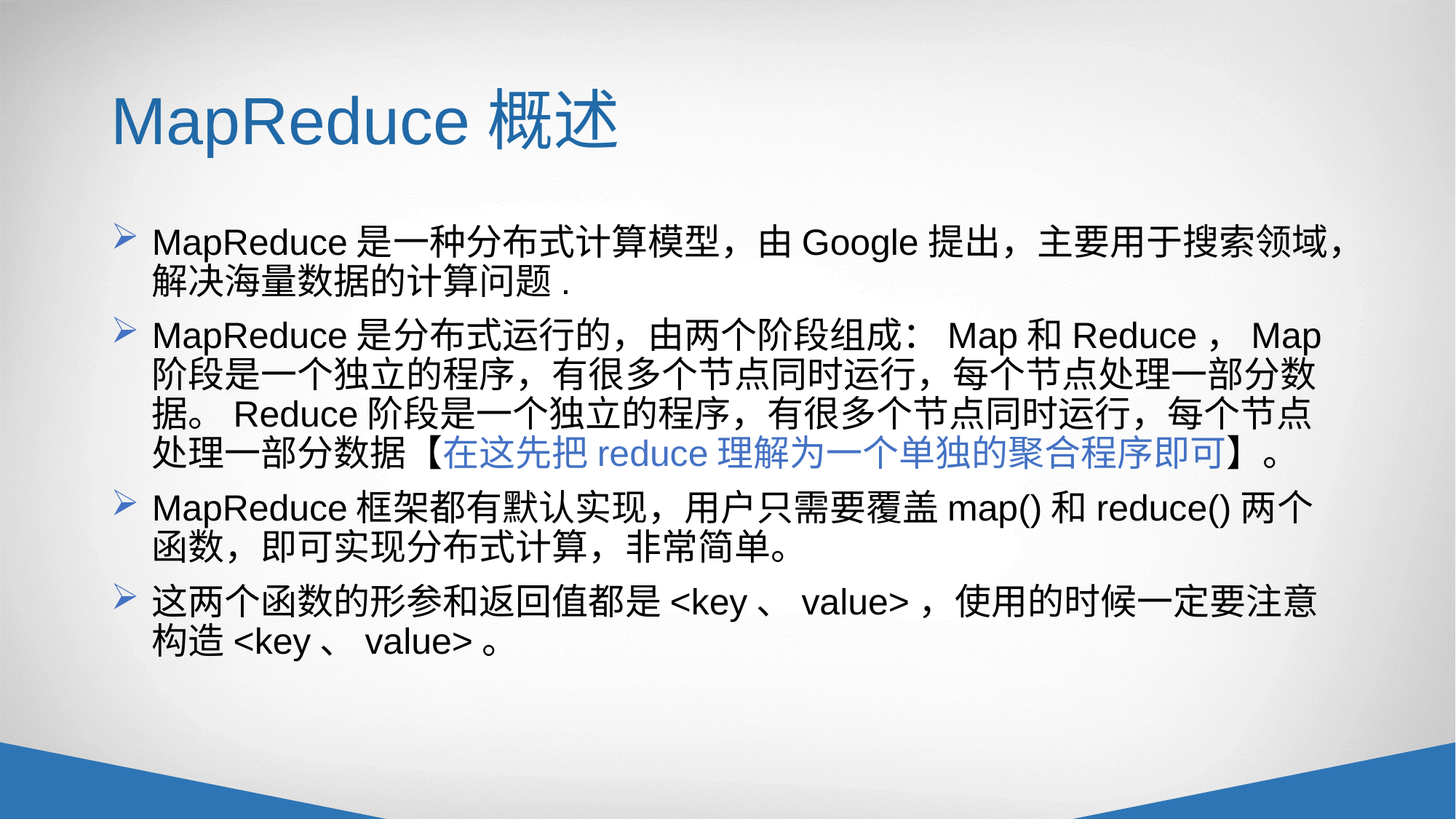

# MapReduce概述
MapReduce是一种分布式计算模型，由Google提出，主要用于搜索领域，解决海量数据的计算问题.
MapReduce是分布式运行的，由两个阶段组成：Map和Reduce，Map阶段是一个独立的程序，有很多个节点同时运行，每个节点处理一部分数据。Reduce阶段是一个独立的程序，有很多个节点同时运行，每个节点处理一部分数据【在这先把reduce理解为一个单独的聚合程序即可】。
MapReduce框架都有默认实现，用户只需要覆盖map()和reduce()两个函数，即可实现分布式计算，非常简单。
这两个函数的形参和返回值都是<key、value>，使用的时候一定要注意构造<key、value>。